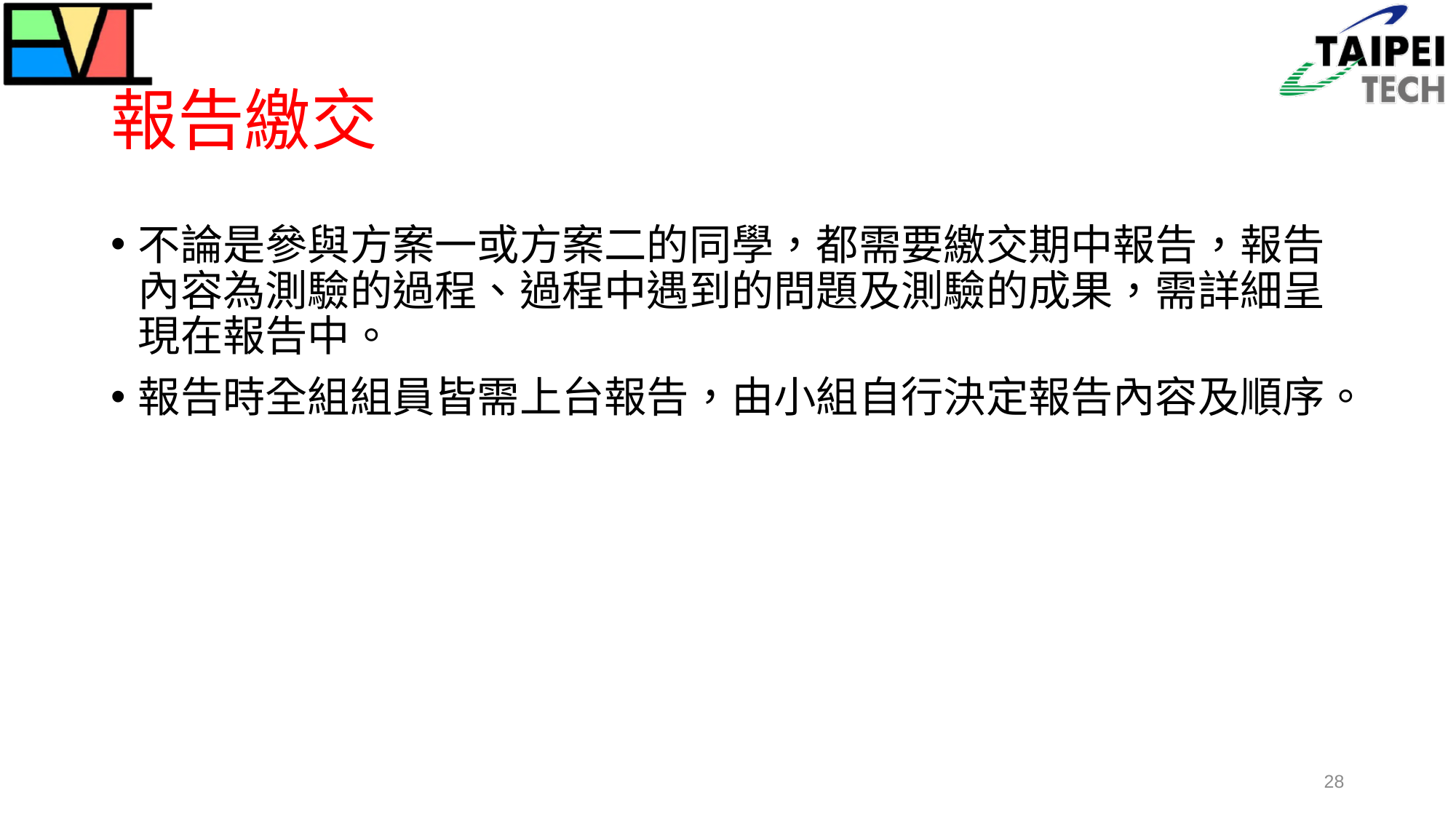

# 報告繳交
不論是參與方案一或方案二的同學，都需要繳交期中報告，報告內容為測驗的過程、過程中遇到的問題及測驗的成果，需詳細呈現在報告中。
報告時全組組員皆需上台報告，由小組自行決定報告內容及順序。
28